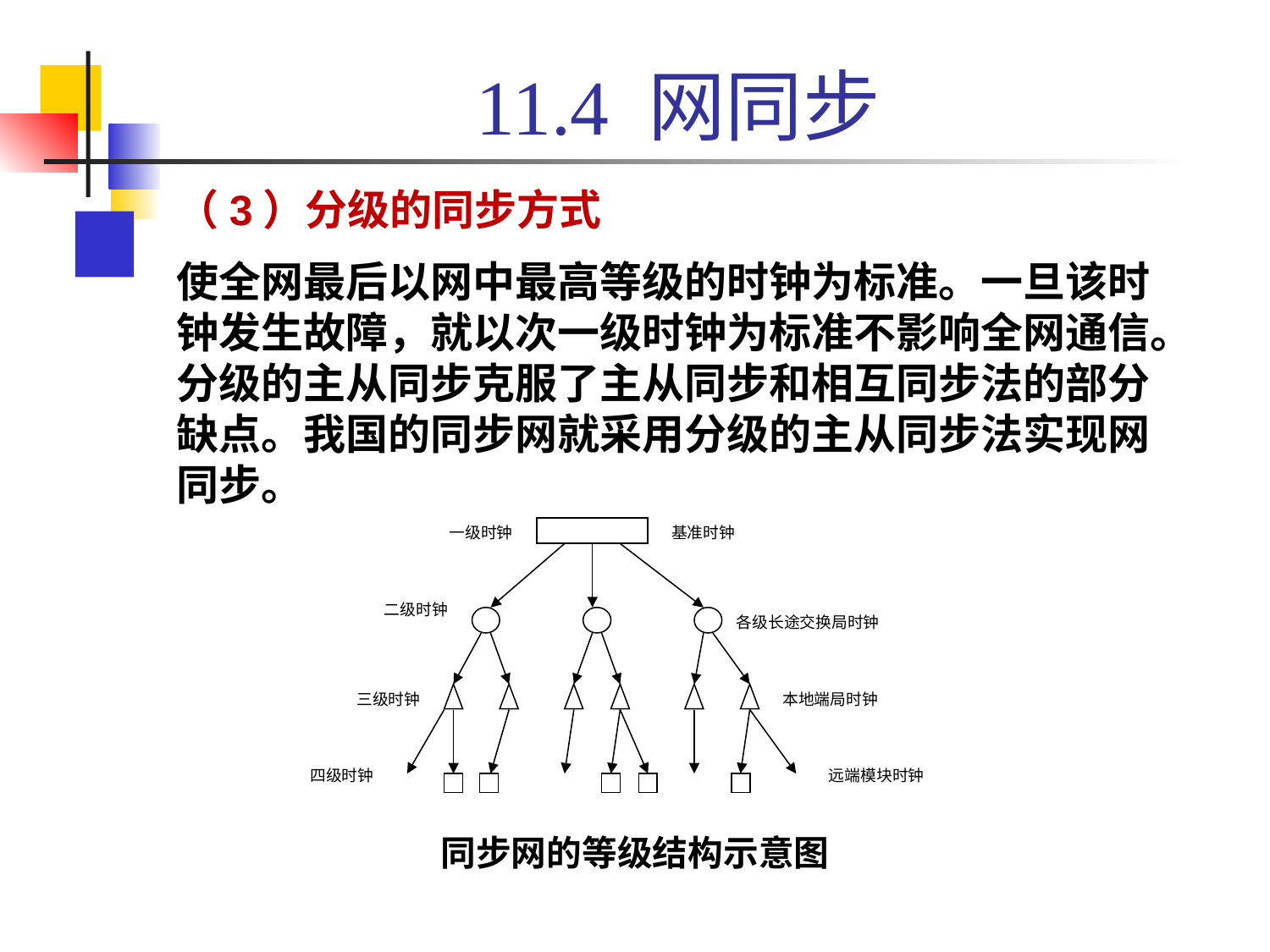

11.4 网同步
（3）分级的同步方式
使全网最后以网中最高等级的时钟为标准。一旦该时钟发生故障，就以次一级时钟为标准不影响全网通信。分级的主从同步克服了主从同步和相互同步法的部分缺点。我国的同步网就采用分级的主从同步法实现网同步。

一级时钟

基准时钟
二级时钟

各级长途交换局时钟
三级时钟

本地端局时钟
四级时钟
远端模块时钟

同步网的等级结构示意图